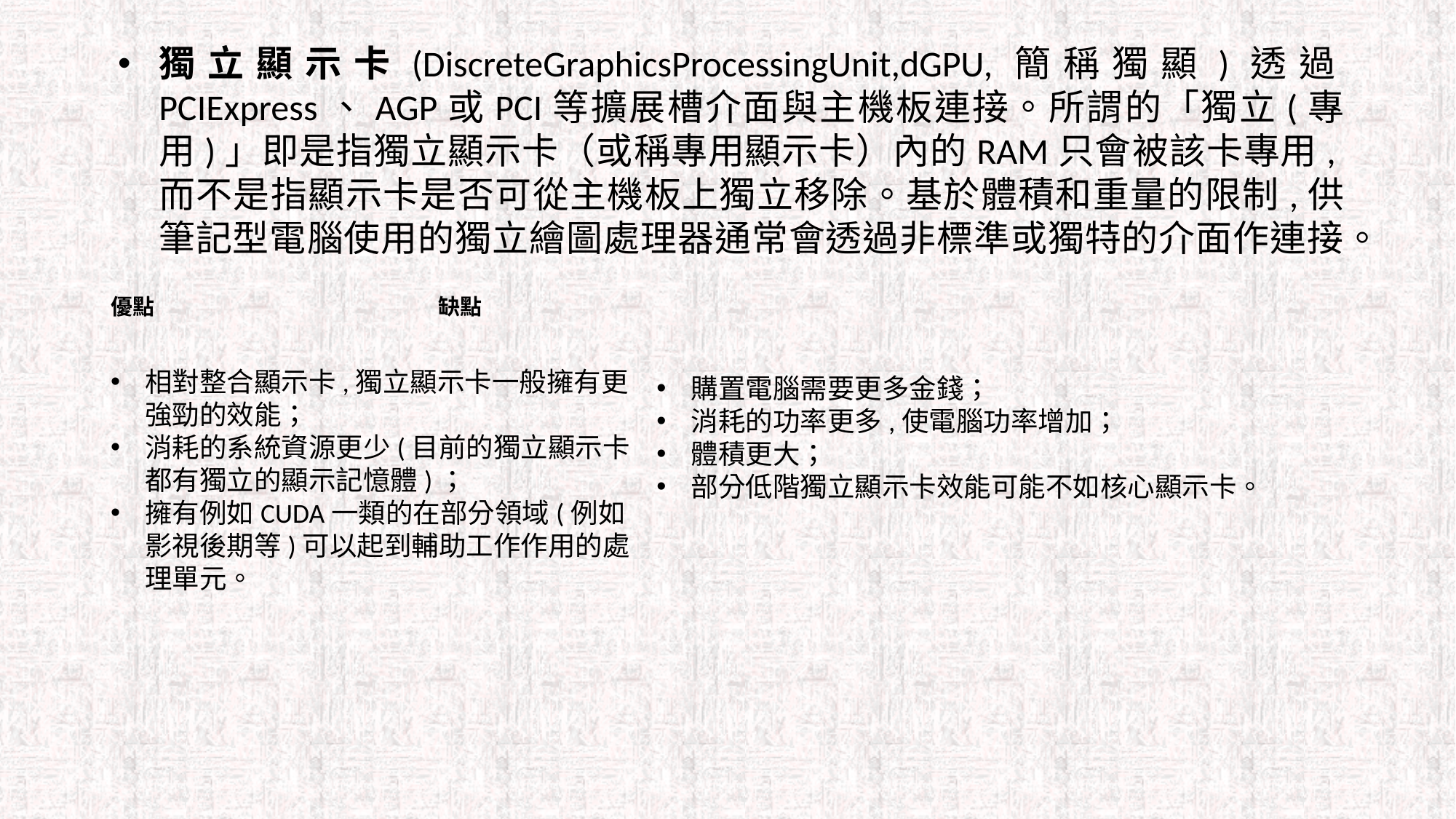

獨立顯示卡(DiscreteGraphicsProcessingUnit,dGPU,簡稱獨顯)透過PCIExpress、AGP或PCI等擴展槽介面與主機板連接。所謂的「獨立(專用)」即是指獨立顯示卡（或稱專用顯示卡）內的RAM只會被該卡專用,而不是指顯示卡是否可從主機板上獨立移除。基於體積和重量的限制,供筆記型電腦使用的獨立繪圖處理器通常會透過非標準或獨特的介面作連接。
# 優點					缺點
相對整合顯示卡,獨立顯示卡一般擁有更強勁的效能；
消耗的系統資源更少(目前的獨立顯示卡都有獨立的顯示記憶體)；
擁有例如CUDA一類的在部分領域(例如影視後期等)可以起到輔助工作作用的處理單元。
購置電腦需要更多金錢；
消耗的功率更多,使電腦功率增加；
體積更大；
部分低階獨立顯示卡效能可能不如核心顯示卡。